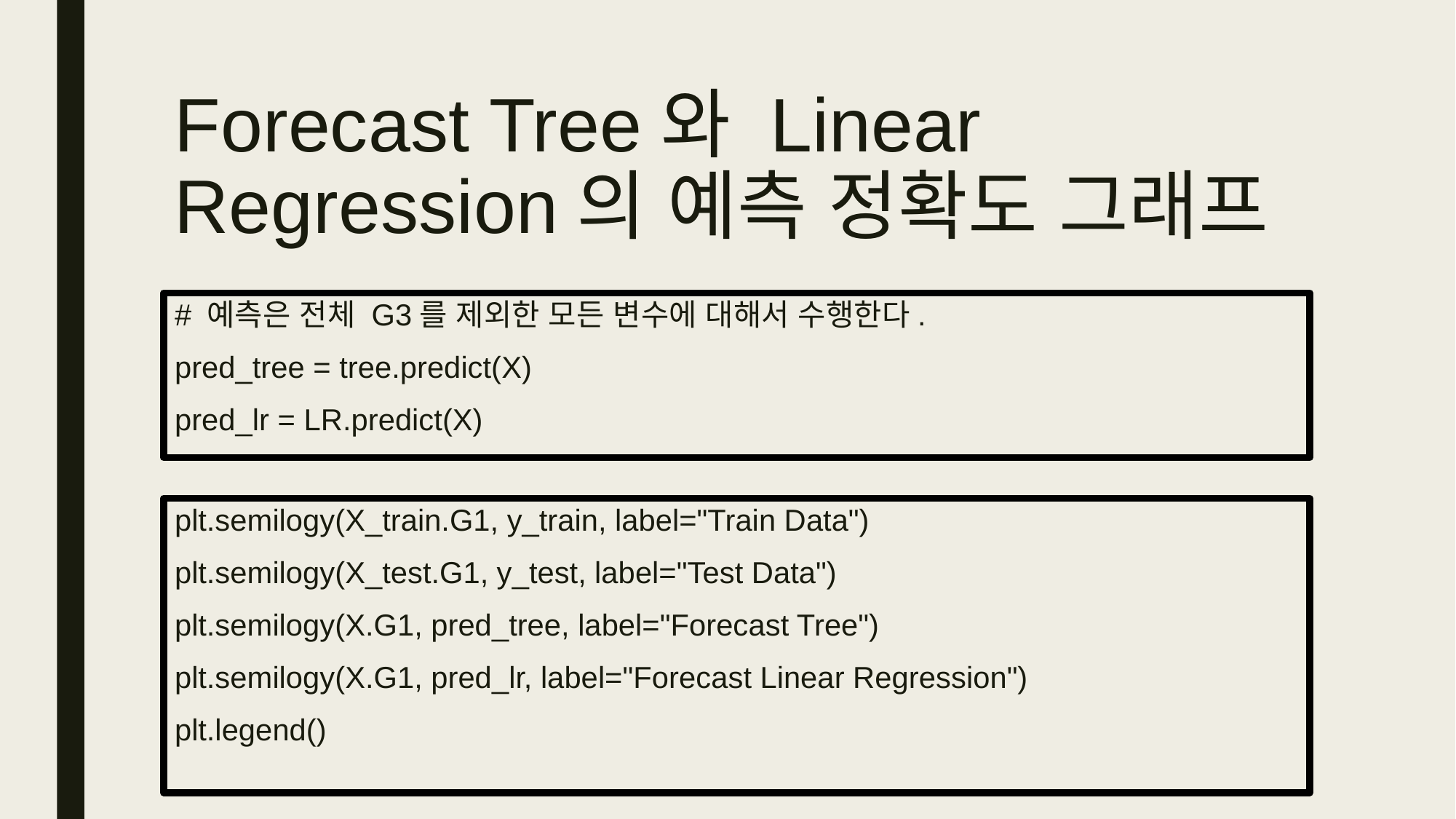

Forecast Tree와 Linear Regression의 예측 정확도 그래프
# 예측은 전체 G3를 제외한 모든 변수에 대해서 수행한다.
pred_tree = tree.predict(X)
pred_lr = LR.predict(X)
plt.semilogy(X_train.G1, y_train, label="Train Data")
plt.semilogy(X_test.G1, y_test, label="Test Data")
plt.semilogy(X.G1, pred_tree, label="Forecast Tree")
plt.semilogy(X.G1, pred_lr, label="Forecast Linear Regression")
plt.legend()